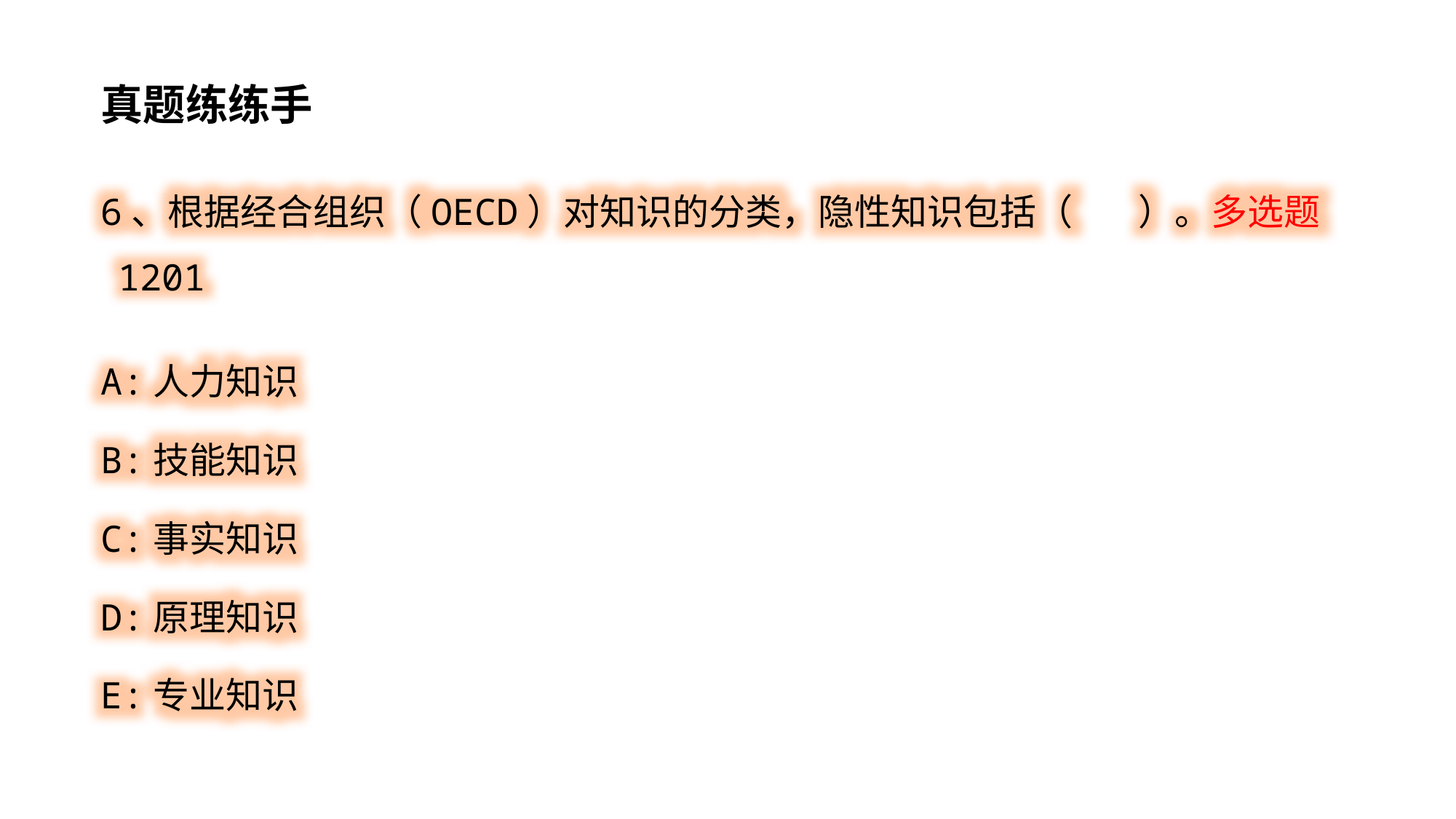

真题练练手
6、根据经合组织（OECD）对知识的分类，隐性知识包括（        ）。多选题  1201

A:人力知识

B:技能知识

C:事实知识

D:原理知识

E:专业知识